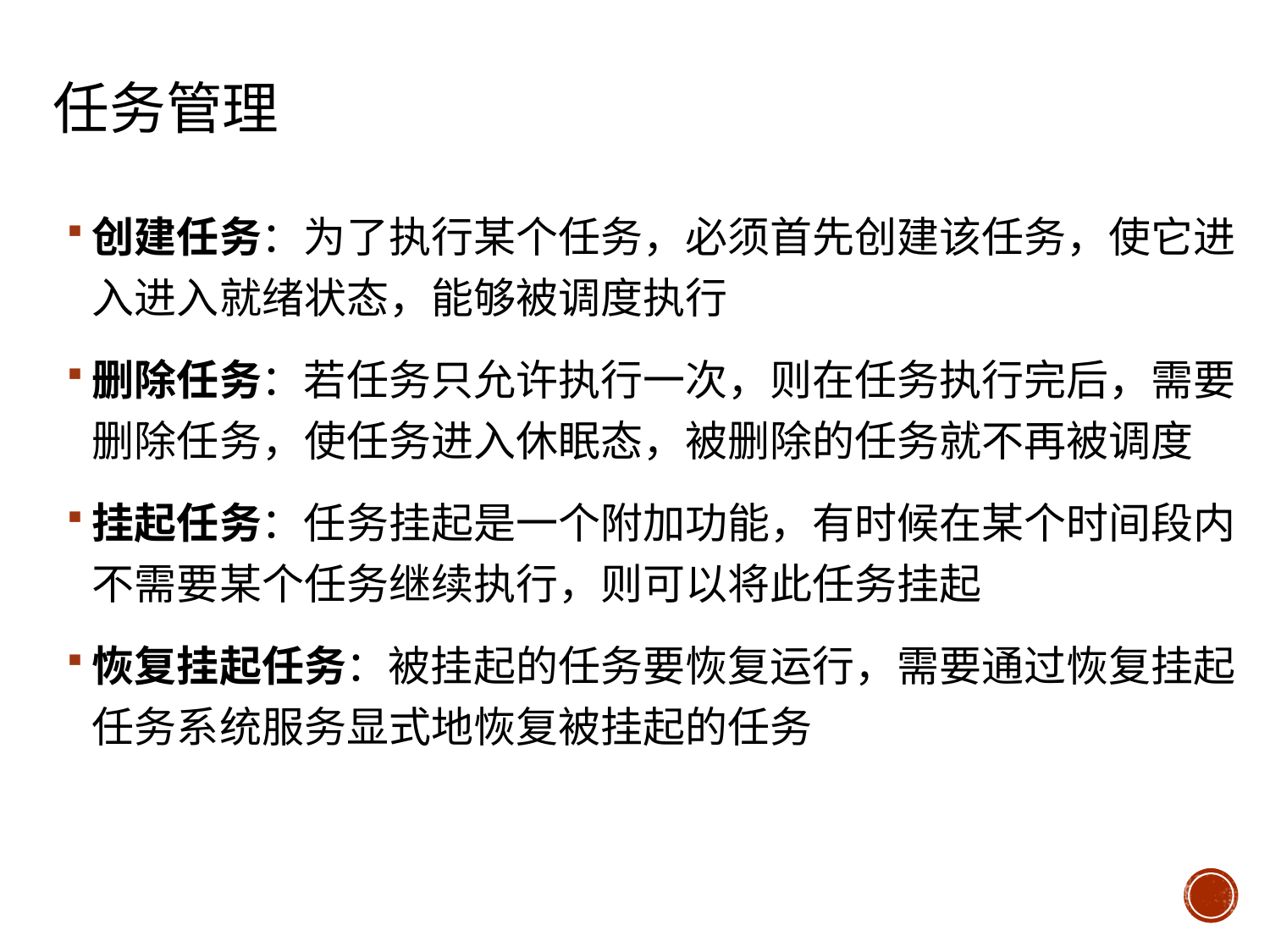

# 任务管理
创建任务：为了执行某个任务，必须首先创建该任务，使它进入进入就绪状态，能够被调度执行
删除任务：若任务只允许执行一次，则在任务执行完后，需要删除任务，使任务进入休眠态，被删除的任务就不再被调度
挂起任务：任务挂起是一个附加功能，有时候在某个时间段内不需要某个任务继续执行，则可以将此任务挂起
恢复挂起任务：被挂起的任务要恢复运行，需要通过恢复挂起任务系统服务显式地恢复被挂起的任务